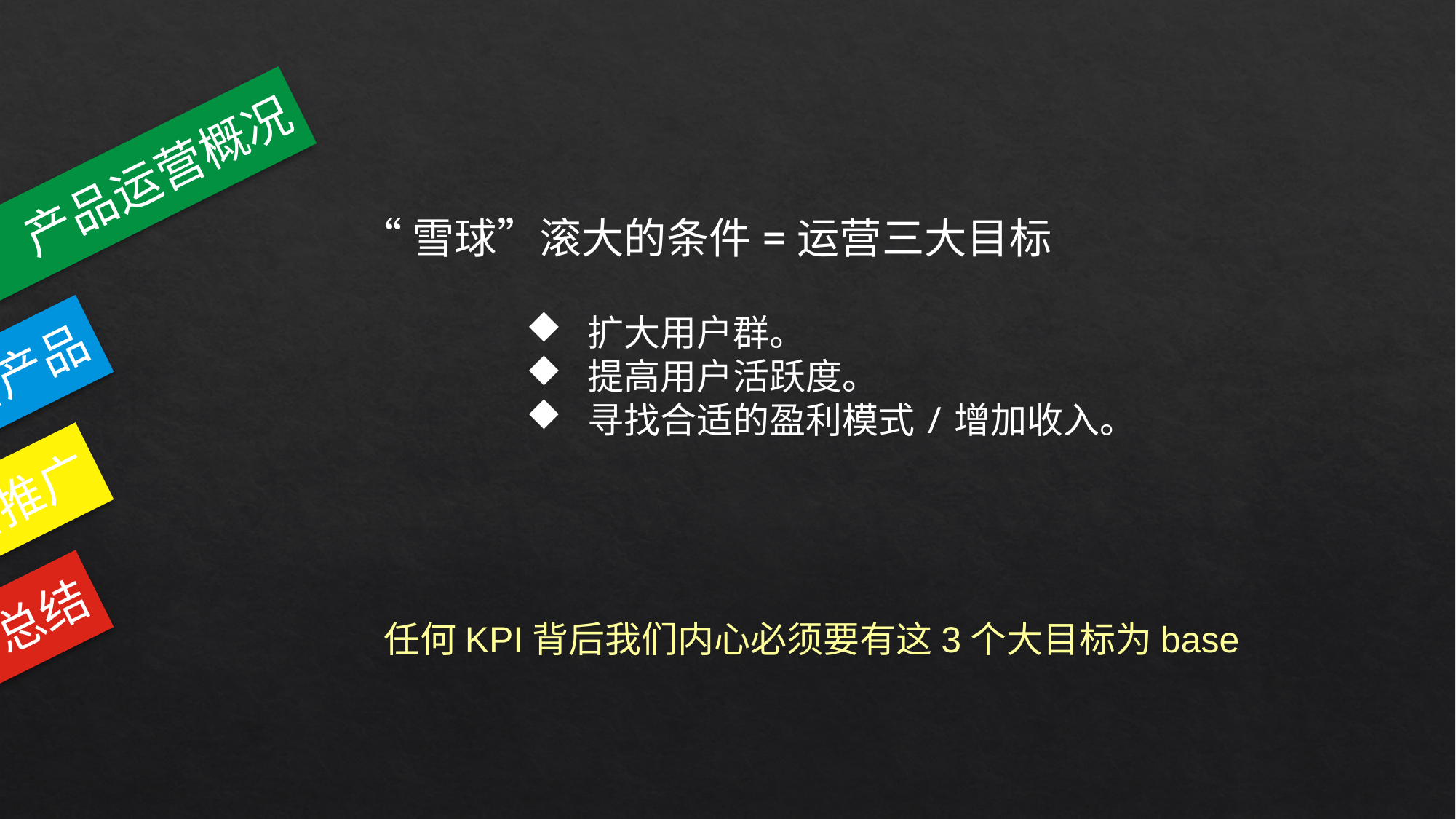

“雪球”滚大的条件=运营三大目标
  扩大用户群。
  提高用户活跃度。
  寻找合适的盈利模式/增加收入。
任何KPI背后我们内心必须要有这3个大目标为base